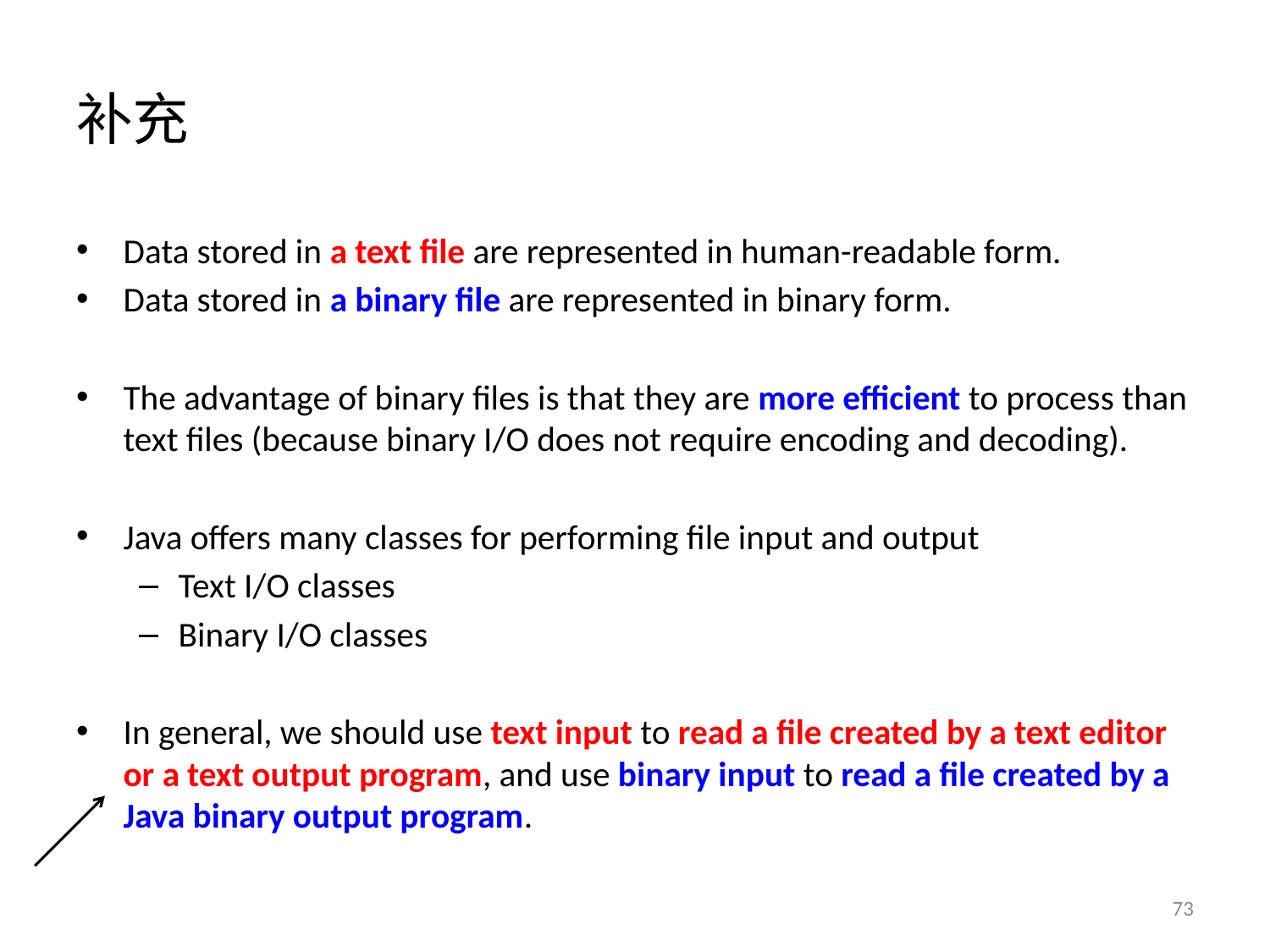

# 补充
Data stored in a text file are represented in human-readable form.
Data stored in a binary file are represented in binary form.

The advantage of binary files is that they are more efficient to process than text files (because binary I/O does not require encoding and decoding).

Java offers many classes for performing file input and output
Text I/O classes
Binary I/O classes

In general, we should use text input to read a file created by a text editor or a text output program, and use binary input to read a file created by a Java binary output program.

73